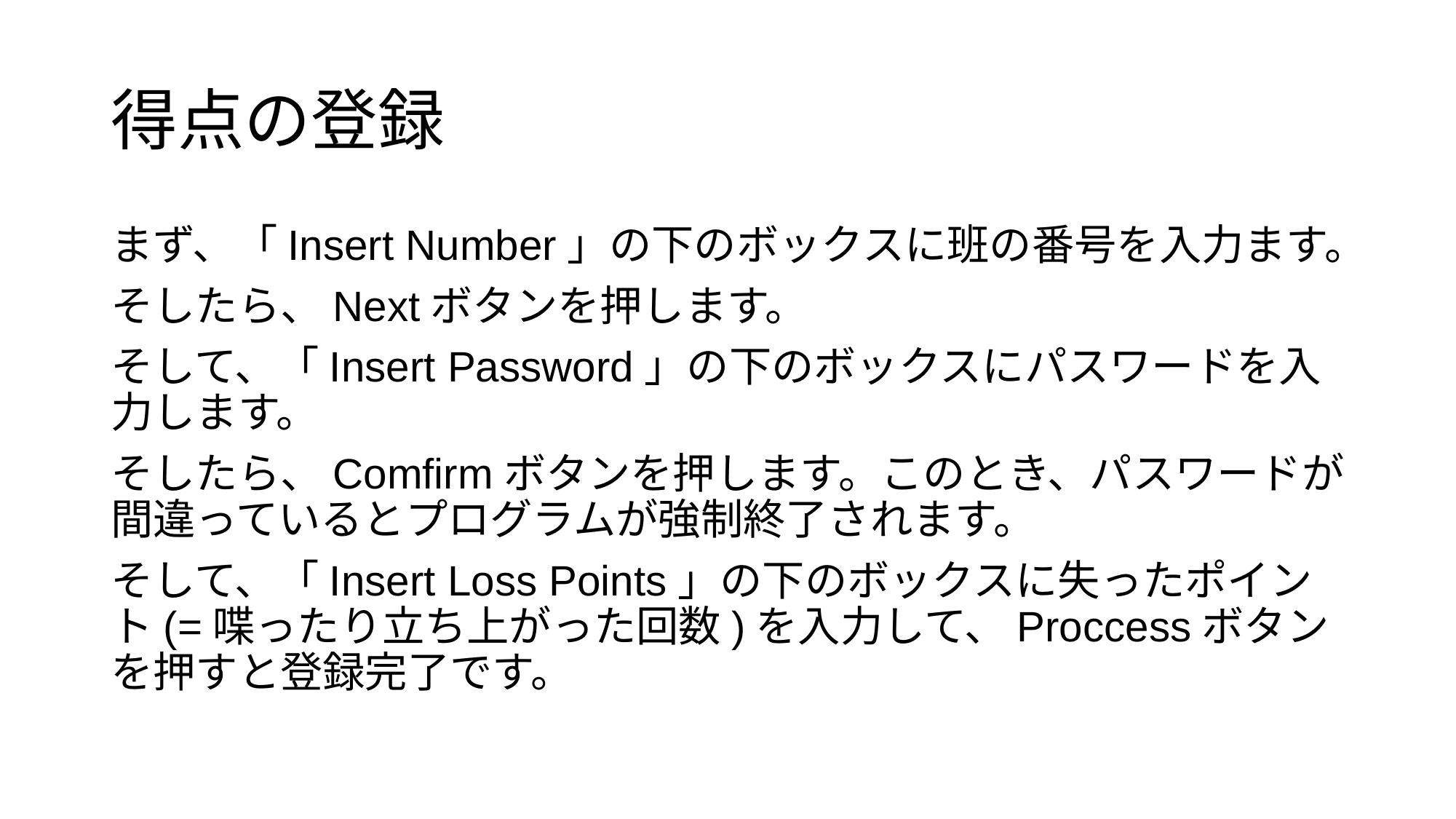

# 得点の登録
まず、「Insert Number」の下のボックスに班の番号を入力ます。
そしたら、Nextボタンを押します。
そして、「Insert Password」の下のボックスにパスワードを入力します。
そしたら、Comfirmボタンを押します。このとき、パスワードが間違っているとプログラムが強制終了されます。
そして、「Insert Loss Points」の下のボックスに失ったポイント(=喋ったり立ち上がった回数)を入力して、Proccessボタンを押すと登録完了です。